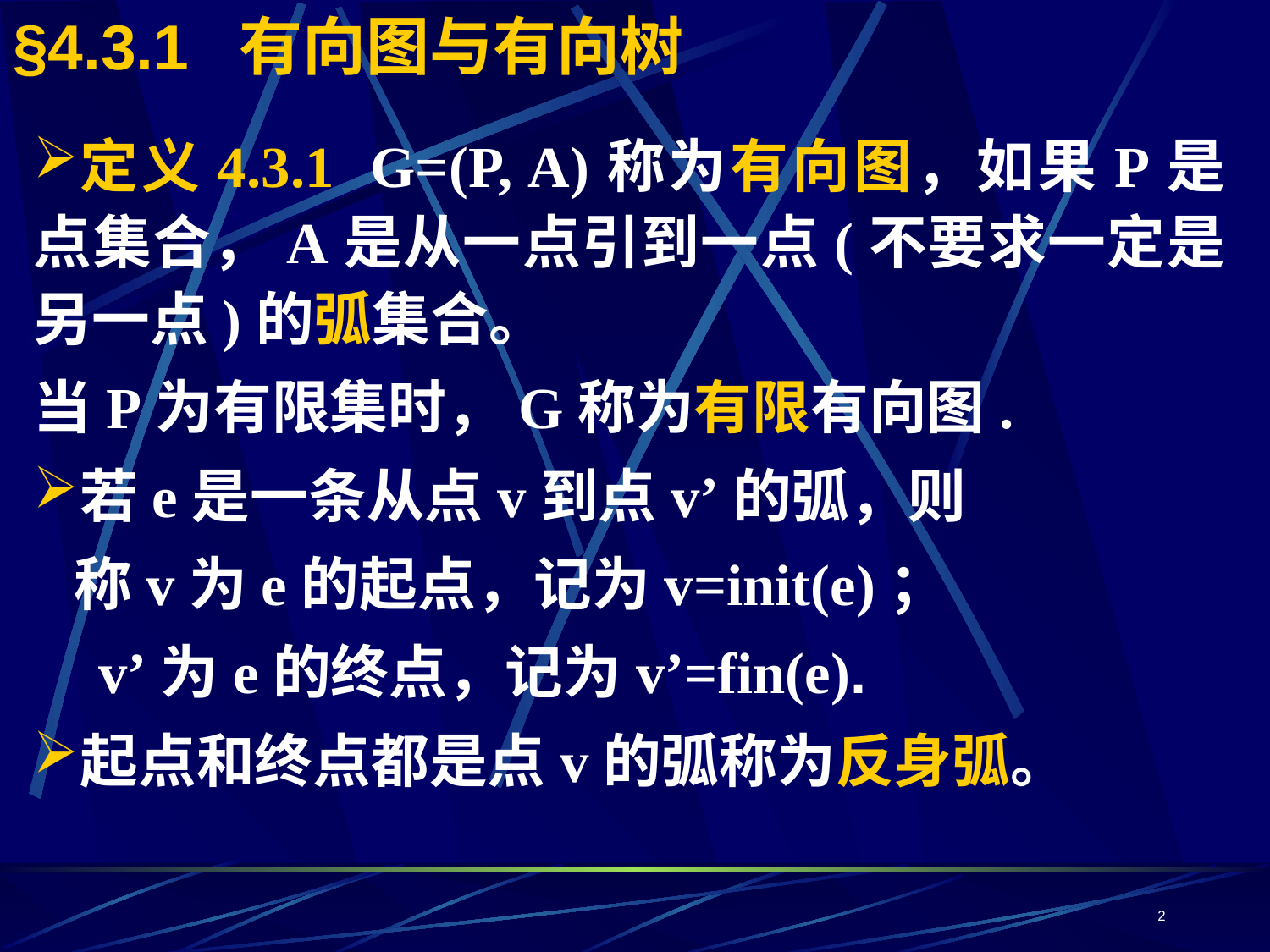

# §4.3.1  有向图与有向树
定义4.3.1  G=(P, A)称为有向图，如果P是点集合，A是从一点引到一点(不要求一定是另一点)的弧集合。
当P为有限集时，G称为有限有向图.
若e是一条从点v到点v’的弧，则
  称v为e的起点，记为v=init(e)；
    v’为e的终点，记为v’=fin(e).
起点和终点都是点v的弧称为反身弧。
2